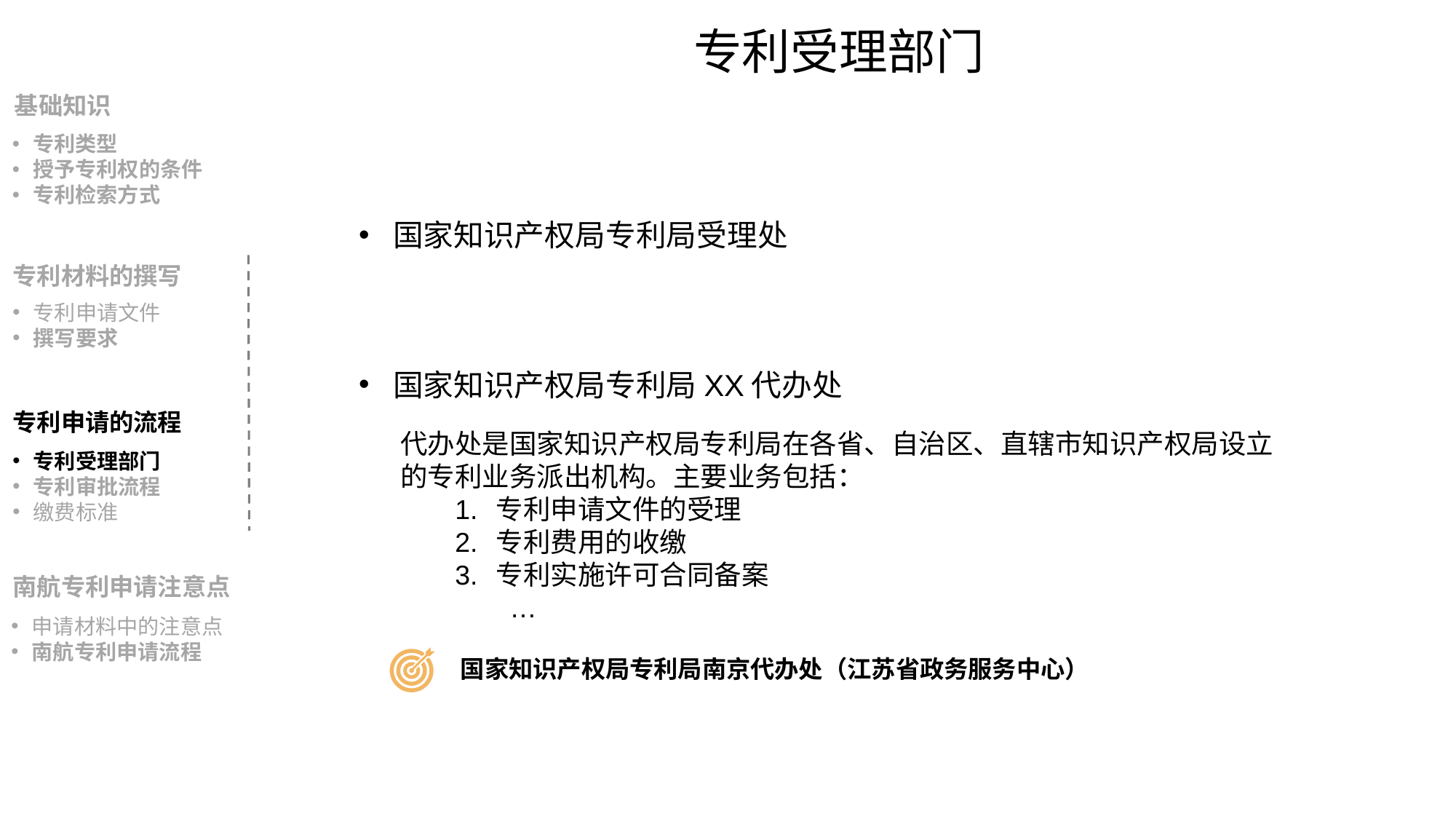

专利受理部门
基础知识
专利类型
授予专利权的条件
专利检索方式

国家知识产权局专利局受理处
专利材料的撰写
专利申请文件
撰写要求
国家知识产权局专利局XX代办处
专利申请的流程
代办处是国家知识产权局专利局在各省、自治区、直辖市知识产权局设立的专利业务派出机构。主要业务包括：
专利申请文件的受理
专利费用的收缴
专利实施许可合同备案
	…
专利受理部门
专利审批流程
缴费标准
南航专利申请注意点
申请材料中的注意点
南航专利申请流程

国家知识产权局专利局南京代办处（江苏省政务服务中心）